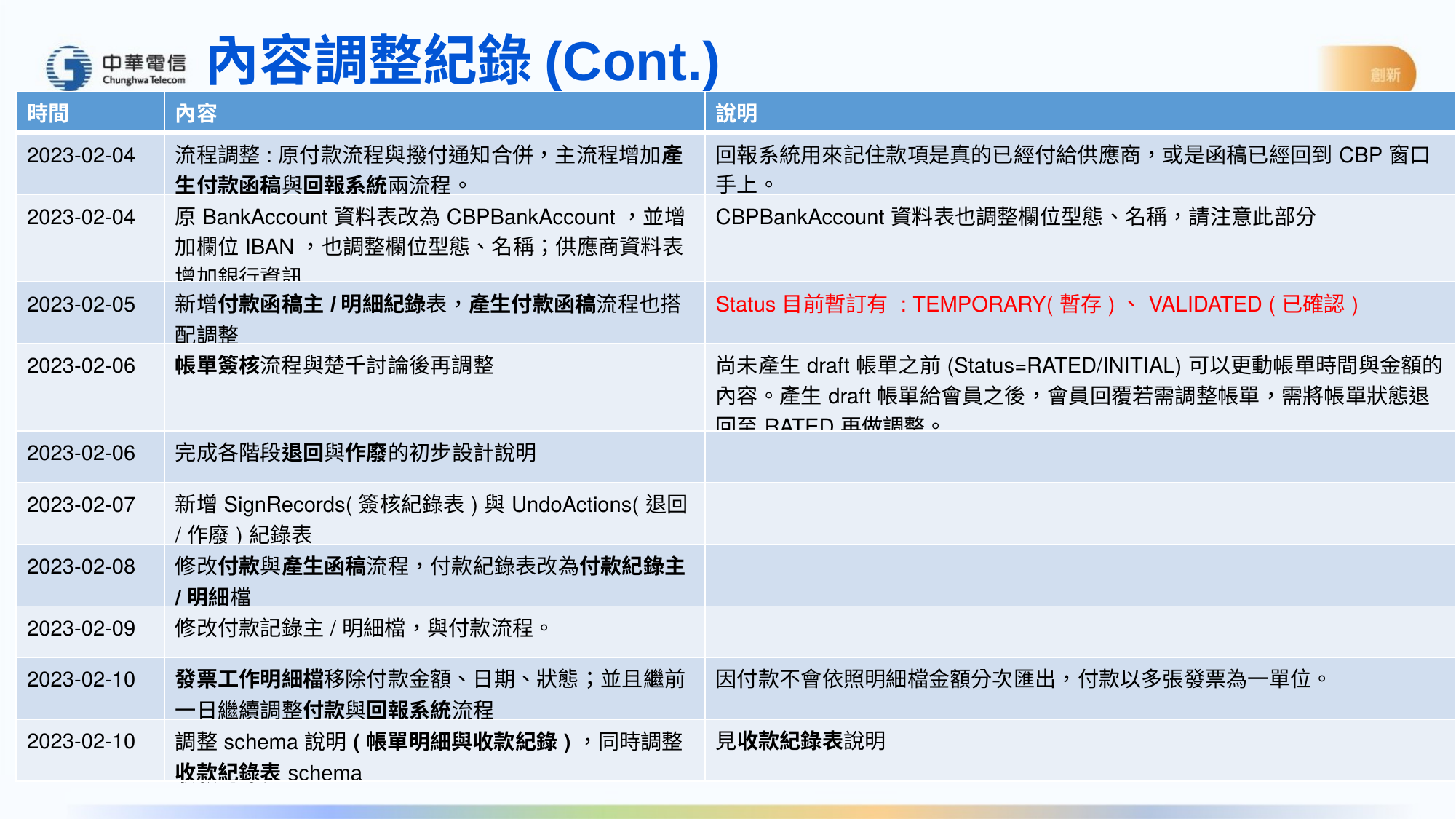

內容調整紀錄(Cont.)
| 時間 | 內容 | 說明 |
| --- | --- | --- |
| 2023-02-04 | 流程調整:原付款流程與撥付通知合併，主流程增加產生付款函稿與回報系統兩流程。 | 回報系統用來記住款項是真的已經付給供應商，或是函稿已經回到CBP窗口手上。 |
| 2023-02-04 | 原BankAccount資料表改為CBPBankAccount，並增加欄位IBAN，也調整欄位型態、名稱；供應商資料表增加銀行資訊 | CBPBankAccount資料表也調整欄位型態、名稱，請注意此部分 |
| 2023-02-05 | 新增付款函稿主/明細紀錄表，產生付款函稿流程也搭配調整 | Status目前暫訂有 : TEMPORARY(暫存)、VALIDATED (已確認) |
| 2023-02-06 | 帳單簽核流程與楚千討論後再調整 | 尚未產生draft帳單之前(Status=RATED/INITIAL)可以更動帳單時間與金額的內容。產生draft帳單給會員之後，會員回覆若需調整帳單，需將帳單狀態退回至RATED再做調整。 |
| 2023-02-06 | 完成各階段退回與作廢的初步設計說明 |  |
| 2023-02-07 | 新增SignRecords(簽核紀錄表)與UndoActions(退回/作廢)紀錄表 |  |
| 2023-02-08 | 修改付款與產生函稿流程，付款紀錄表改為付款紀錄主/明細檔 |  |
| 2023-02-09 | 修改付款記錄主/明細檔，與付款流程。 |  |
| 2023-02-10 | 發票工作明細檔移除付款金額、日期、狀態；並且繼前一日繼續調整付款與回報系統流程 | 因付款不會依照明細檔金額分次匯出，付款以多張發票為一單位。 |
| 2023-02-10 | 調整schema說明(帳單明細與收款紀錄)，同時調整收款紀錄表schema | 見收款紀錄表說明 |
S-情境 (Situation)